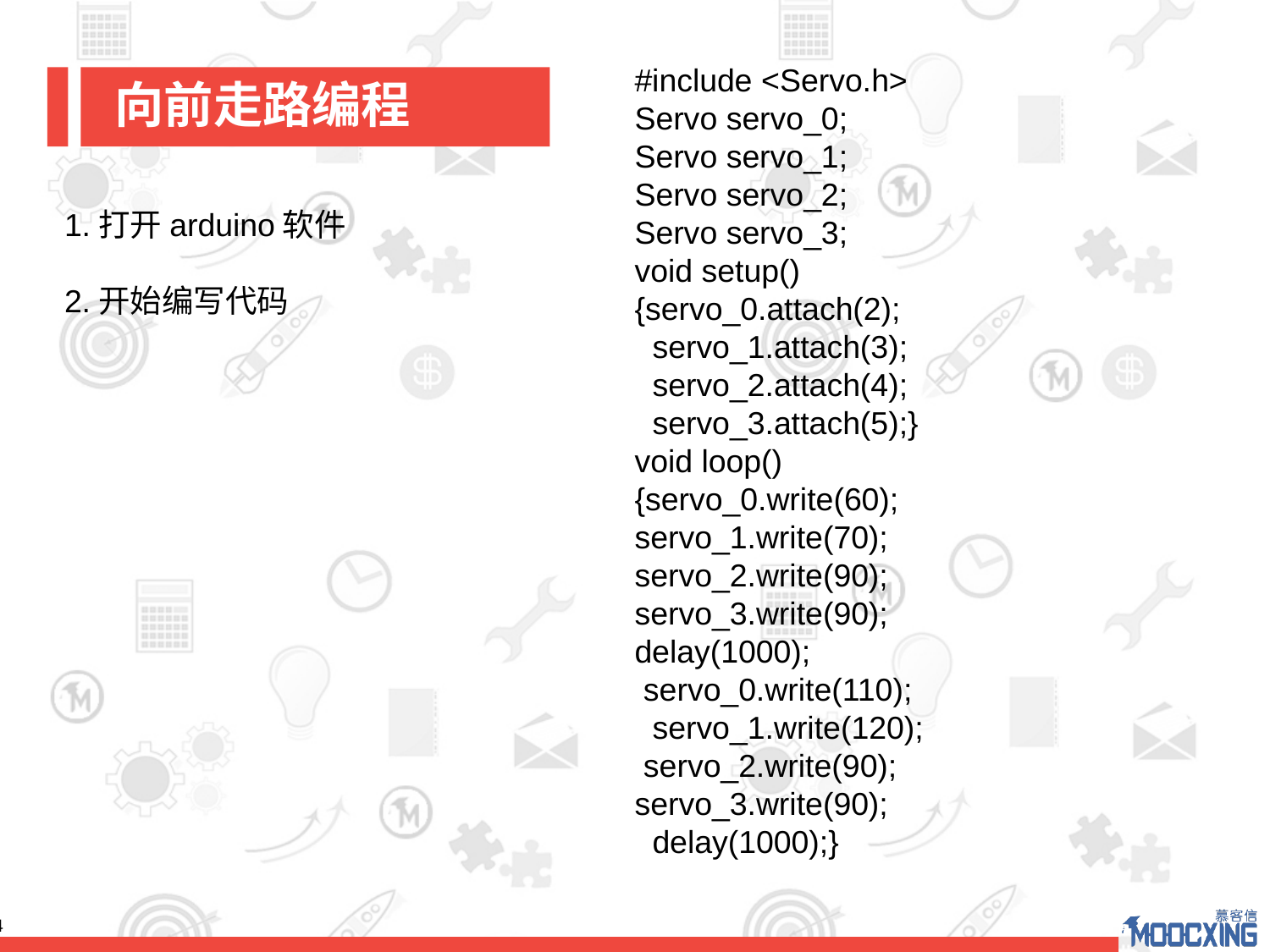

#include <Servo.h>
Servo servo_0;
Servo servo_1;
Servo servo_2;
Servo servo_3;
void setup()
{servo_0.attach(2);
  servo_1.attach(3);
  servo_2.attach(4);
  servo_3.attach(5);}
void loop()
{servo_0.write(60);
servo_1.write(70);
servo_2.write(90);
servo_3.write(90);
delay(1000);
 servo_0.write(110);
  servo_1.write(120);
 servo_2.write(90);
servo_3.write(90);
  delay(1000);}
# 向前走路编程
1.打开arduino软件

2.开始编写代码